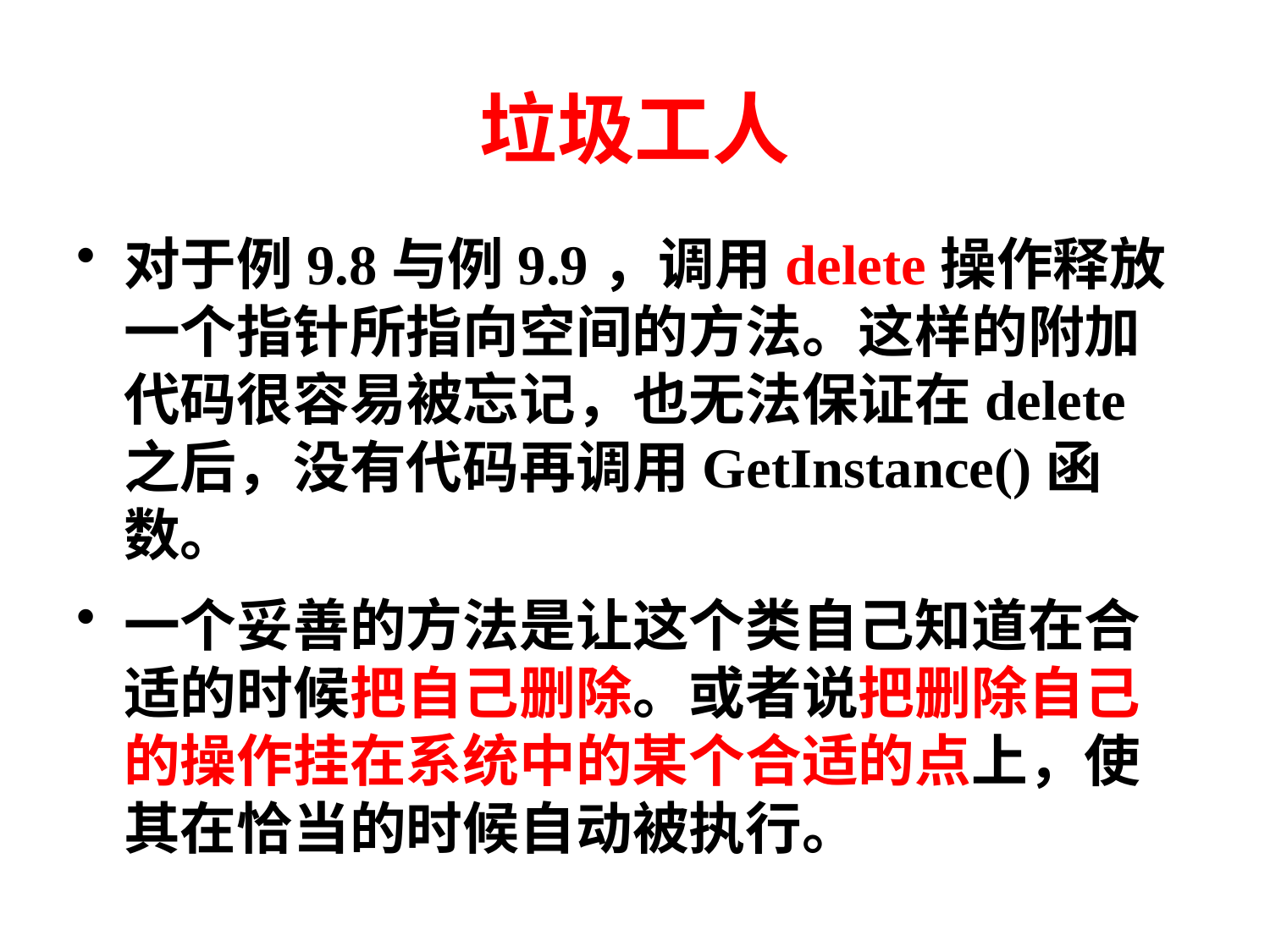

# 垃圾工人
对于例9.8与例9.9，调用delete操作释放一个指针所指向空间的方法。这样的附加代码很容易被忘记，也无法保证在delete之后，没有代码再调用GetInstance()函数。
一个妥善的方法是让这个类自己知道在合适的时候把自己删除。或者说把删除自己的操作挂在系统中的某个合适的点上，使其在恰当的时候自动被执行。